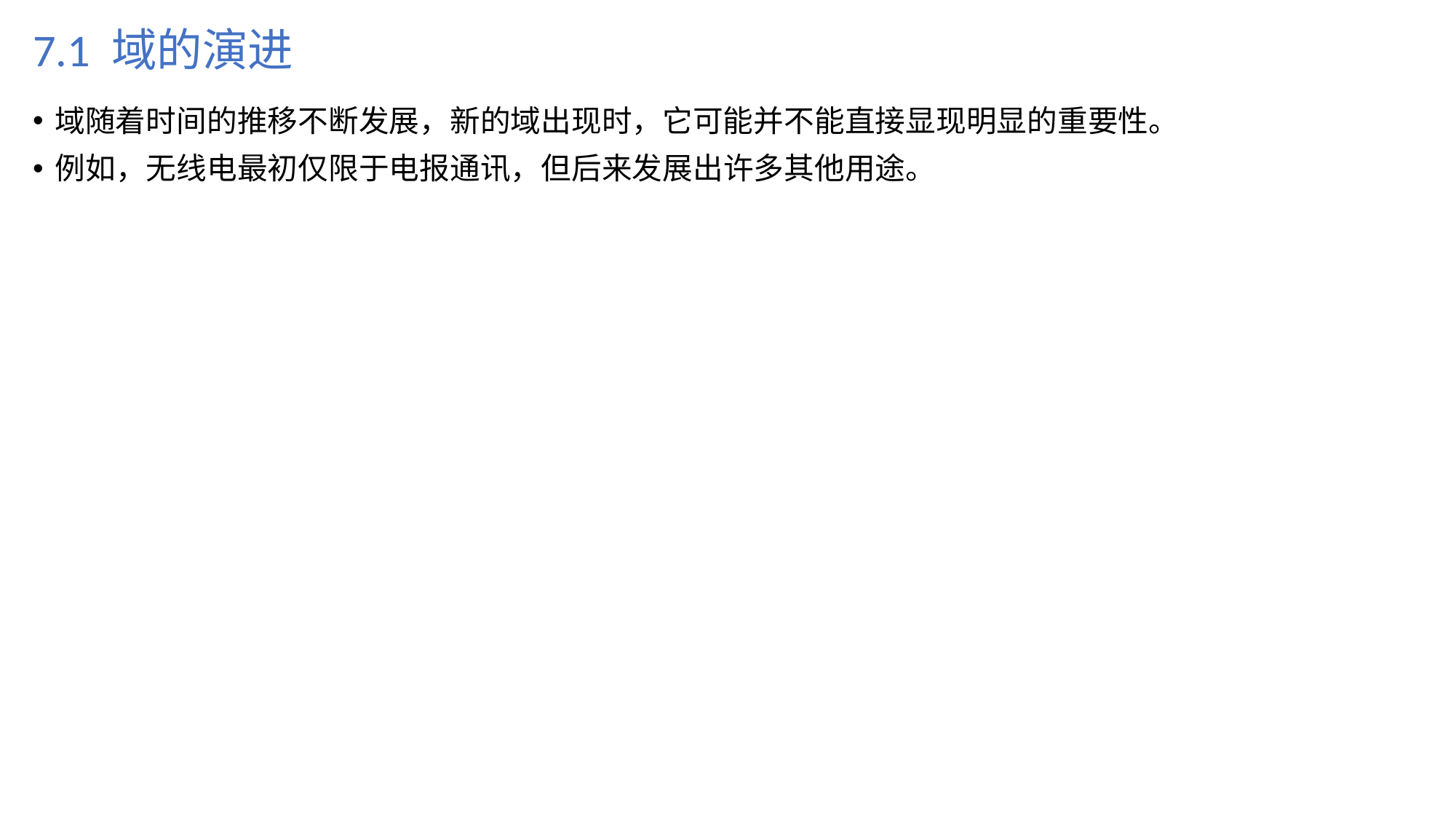

# 7.1 域的演进
域随着时间的推移不断发展，新的域出现时，它可能并不能直接显现明显的重要性。
例如，无线电最初仅限于电报通讯，但后来发展出许多其他用途。